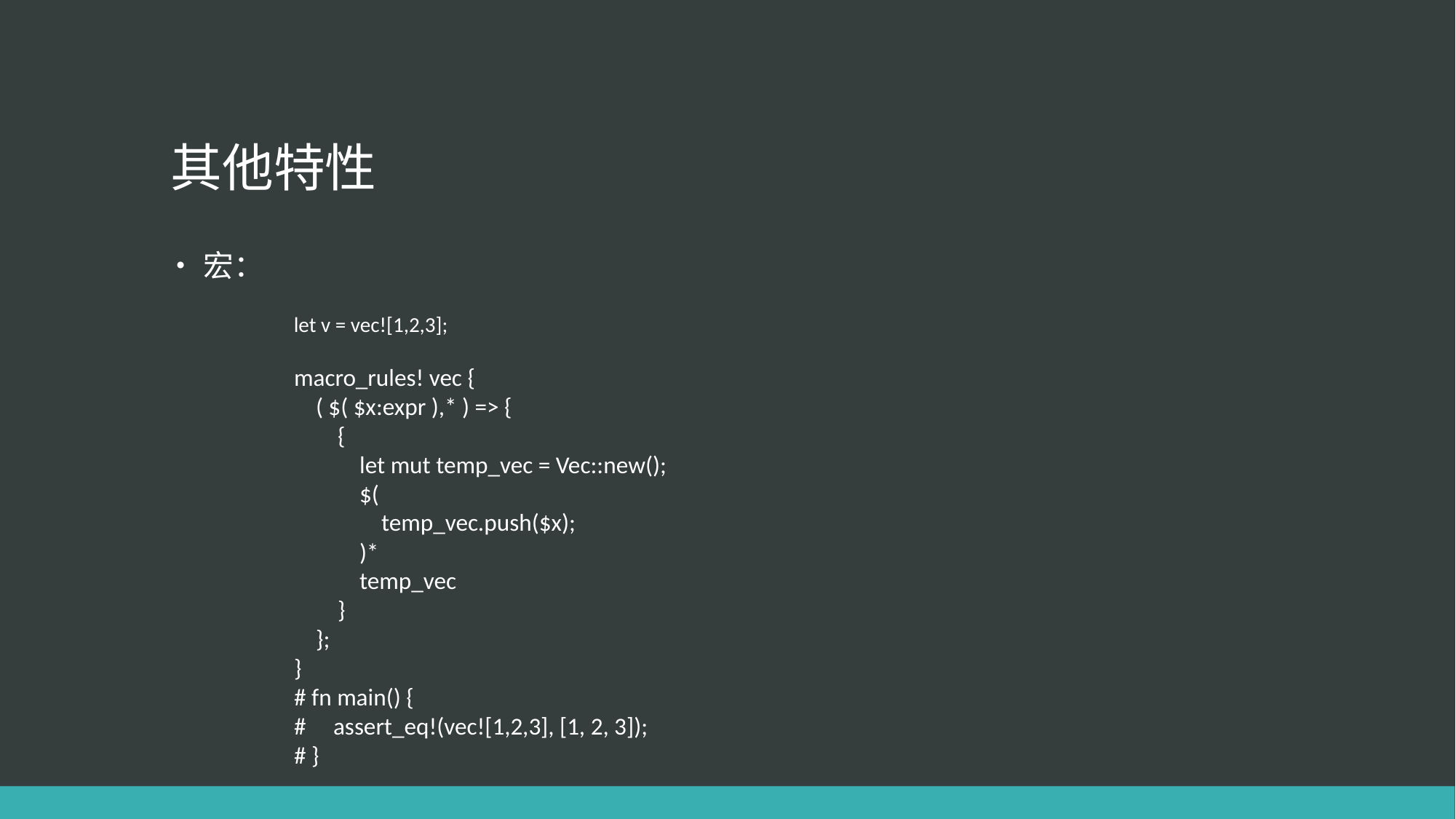

# 其他特性
宏：

        let v = vec![1,2,3];

macro_rules! vec {
    ( $( $x:expr ),* ) => {
        {
            let mut temp_vec = Vec::new();
            $(
                temp_vec.push($x);
            )*
            temp_vec
        }
    };
}
# fn main() {
#     assert_eq!(vec![1,2,3], [1, 2, 3]);
# }